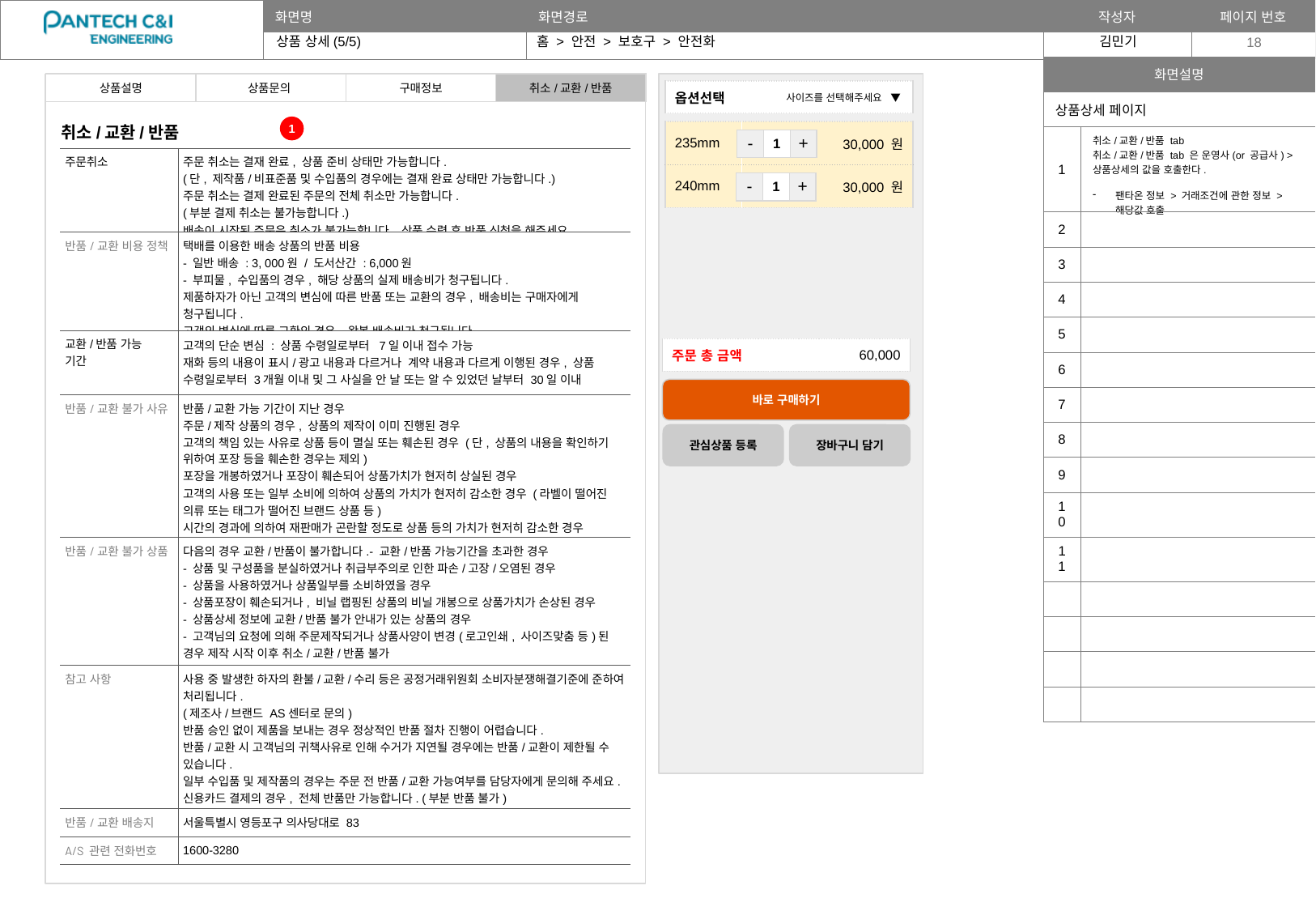

상품 상세(5/5)
홈 > 안전 > 보호구 > 안전화
18
| 화면설명 |  |
| --- | --- |
| 상품상세 페이지 |  |
| 1 | 취소/교환/반품 tab 취소/교환/반품 tab 은 운영사(or 공급사) > 상품상세의 값을 호출한다. 팬타온 정보 > 거래조건에 관한 정보 > 해당값 호출 |
| 2 |  |
| 3 |  |
| 4 |  |
| 5 |  |
| 6 |  |
| 7 |  |
| 8 |  |
| 9 |  |
| 10 |  |
| 11 |  |
|  |  |
|  |  |
|  |  |
|  |  |
| 상품설명 | 상품문의 | 구매정보 | 취소/교환/반품 |
| --- | --- | --- | --- |

| 옵션선택 | 사이즈를 선택해주세요 ▼ |
| --- | --- |
취소/교환/반품
1
| 235mm | 30,000 원 |
| --- | --- |
| 240mm | 30,000 원 |
| - | 1 | + |
| --- | --- | --- |
| 주문취소 | 주문 취소는 결재 완료, 상품 준비 상태만 가능합니다. (단, 제작품/비표준품 및 수입품의 경우에는 결재 완료 상태만 가능합니다.) 주문 취소는 결제 완료된 주문의 전체 취소만 가능합니다. (부분 결제 취소는 불가능합니다.) 배송이 시작된 주문은 취소가 불가능합니다. 상품 수령 후 반품 신청을 해주세요. |
| --- | --- |
| 반품/교환 비용 정책 | 택배를 이용한 배송 상품의 반품 비용 - 일반 배송 : 3, 000원 / 도서산간 : 6,000원 - 부피물, 수입품의 경우, 해당 상품의 실제 배송비가 청구됩니다. 제품하자가 아닌 고객의 변심에 따른 반품 또는 교환의 경우, 배송비는 구매자에게 청구됩니다. 고객의 변심에 따른 교환의 경우, 왕복 배송비가 청구됩니다. |
| 교환/반품 가능 기간 | 고객의 단순 변심 : 상품 수령일로부터 7일 이내 접수 가능 재화 등의 내용이 표시/광고 내용과 다르거나 계약 내용과 다르게 이행된 경우, 상품 수령일로부터 3개월 이내 및 그 사실을 안 날 또는 알 수 있었던 날부터 30일 이내 |
| 반품/교환 불가 사유 | 반품/교환 가능 기간이 지난 경우 주문/제작 상품의 경우, 상품의 제작이 이미 진행된 경우 고객의 책임 있는 사유로 상품 등이 멸실 또는 훼손된 경우 (단, 상품의 내용을 확인하기 위하여 포장 등을 훼손한 경우는 제외) 포장을 개봉하였거나 포장이 훼손되어 상품가치가 현저히 상실된 경우 고객의 사용 또는 일부 소비에 의하여 상품의 가치가 현저히 감소한 경우 (라벨이 떨어진 의류 또는 태그가 떨어진 브랜드 상품 등) 시간의 경과에 의하여 재판매가 곤란할 정도로 상품 등의 가치가 현저히 감소한 경우 복제가 가능한 상품 등의 포장을 훼손한 경우 (CD, DVD, Game, 도서 등의 포장 개봉) |
| 반품/교환 불가 상품 | 다음의 경우 교환/반품이 불가합니다.- 교환/반품 가능기간을 초과한 경우 - 상품 및 구성품을 분실하였거나 취급부주의로 인한 파손/고장/오염된 경우 - 상품을 사용하였거나 상품일부를 소비하였을 경우 - 상품포장이 훼손되거나, 비닐 랩핑된 상품의 비닐 개봉으로 상품가치가 손상된 경우 - 상품상세 정보에 교환/반품 불가 안내가 있는 상품의 경우 - 고객님의 요청에 의해 주문제작되거나 상품사양이 변경(로고인쇄, 사이즈맞춤 등)된 경우 제작 시작 이후 취소/교환/반품 불가 |
| 참고 사항 | 사용 중 발생한 하자의 환불/교환/수리 등은 공정거래위원회 소비자분쟁해결기준에 준하여 처리됩니다. (제조사/브랜드 AS센터로 문의) 반품 승인 없이 제품을 보내는 경우 정상적인 반품 절차 진행이 어렵습니다. 반품/교환 시 고객님의 귀책사유로 인해 수거가 지연될 경우에는 반품/교환이 제한될 수 있습니다. 일부 수입품 및 제작품의 경우는 주문 전 반품/교환 가능여부를 담당자에게 문의해 주세요. 신용카드 결제의 경우, 전체 반품만 가능합니다. (부분 반품 불가) |
| 반품/교환 배송지 | 서울특별시 영등포구 의사당대로 83 |
| A/S 관련 전화번호 | 1600-3280 |
| - | 1 | + |
| --- | --- | --- |
| 주문 총 금액 | 60,000 |
| --- | --- |
바로 구매하기
관심상품 등록
장바구니 담기